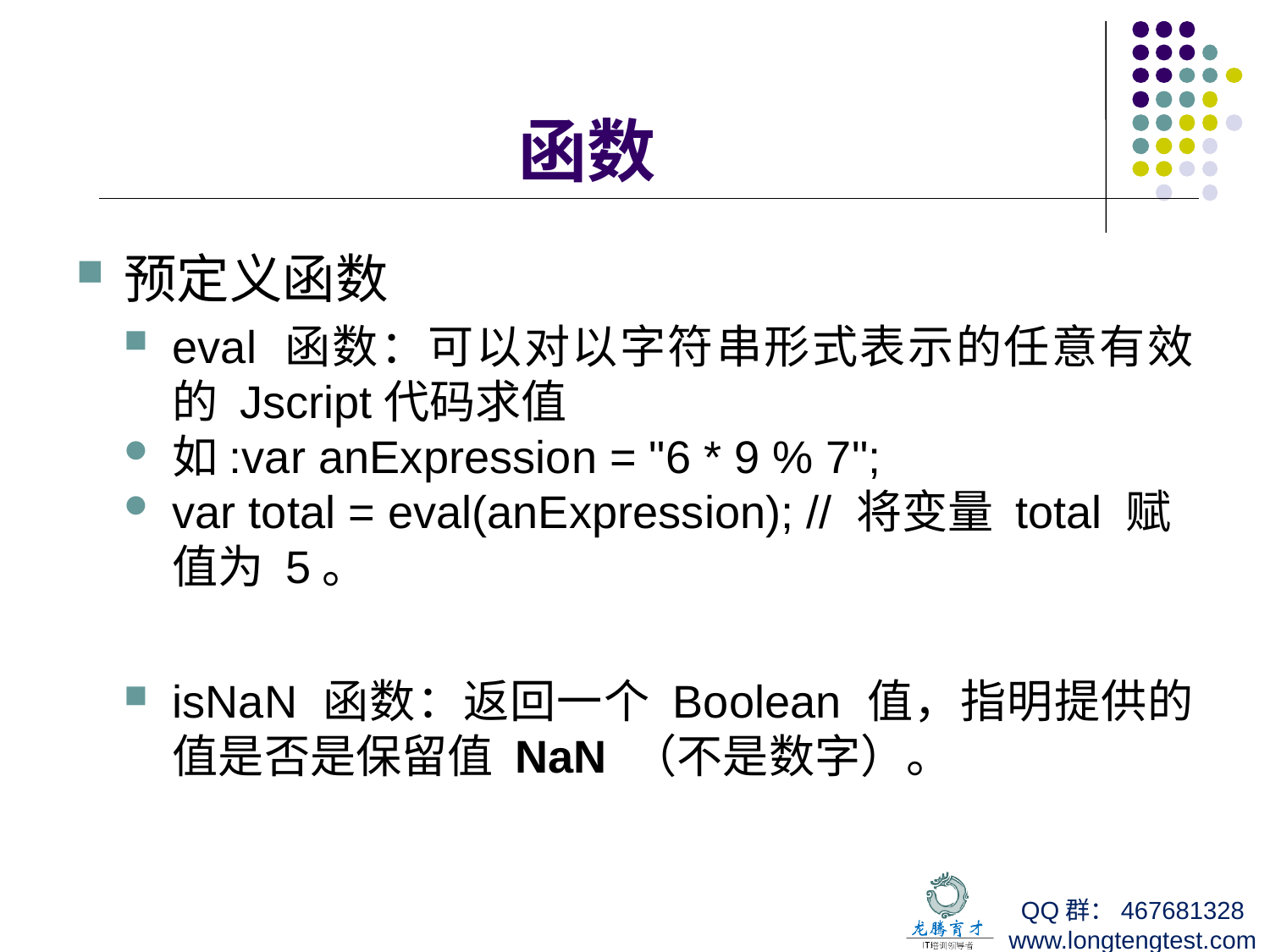

# 函数
预定义函数
eval 函数：可以对以字符串形式表示的任意有效的 Jscript代码求值
如:var anExpression = "6 * 9 % 7";
var total = eval(anExpression); // 将变量 total 赋值为 5。

isNaN 函数：返回一个 Boolean 值，指明提供的值是否是保留值 NaN （不是数字）。